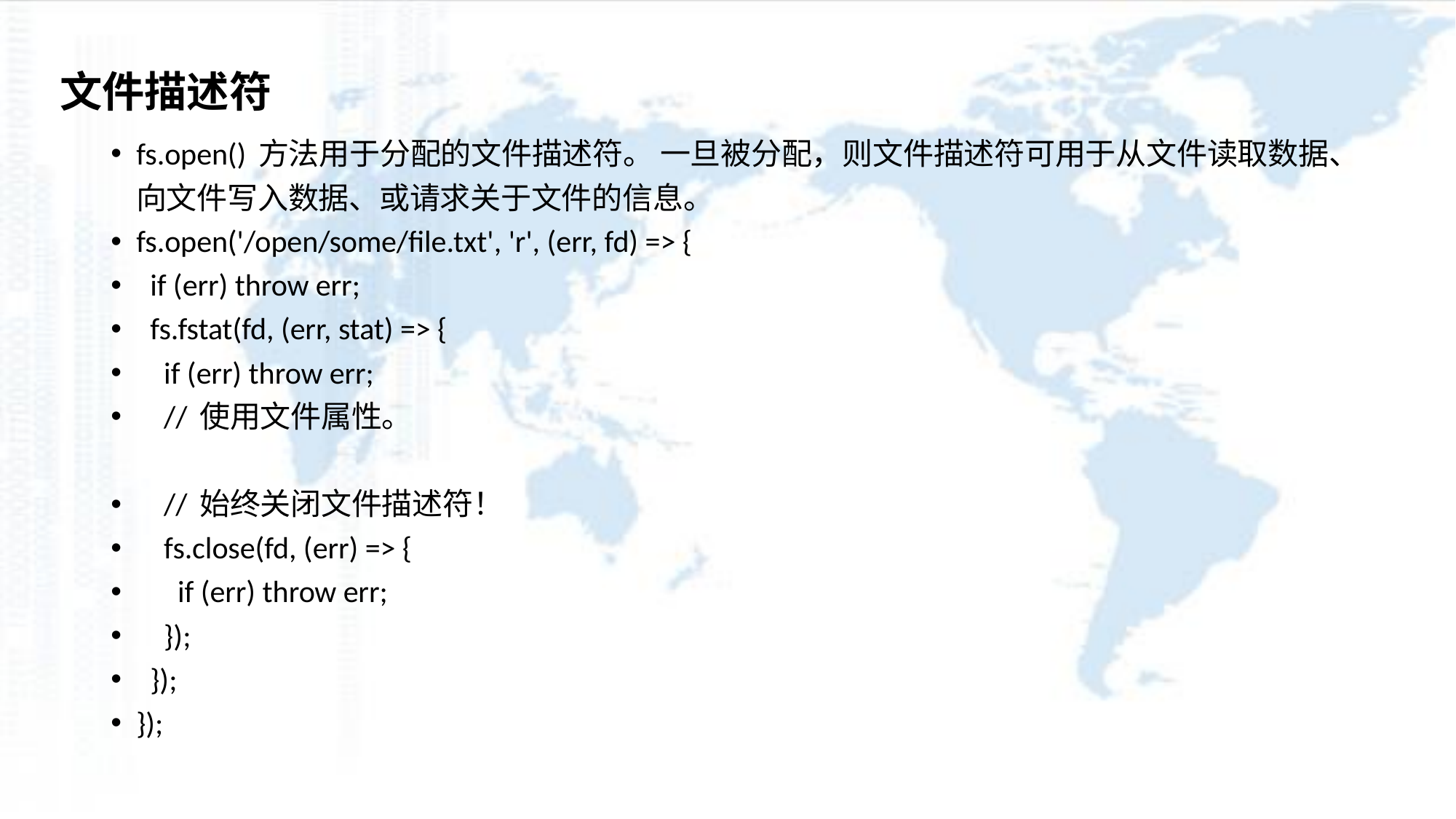

文件描述符
fs.open() 方法用于分配的文件描述符。 一旦被分配，则文件描述符可用于从文件读取数据、向文件写入数据、或请求关于文件的信息。
fs.open('/open/some/file.txt', 'r', (err, fd) => {
  if (err) throw err;
  fs.fstat(fd, (err, stat) => {
    if (err) throw err;
    // 使用文件属性。

    // 始终关闭文件描述符！
    fs.close(fd, (err) => {
      if (err) throw err;
    });
  });
});